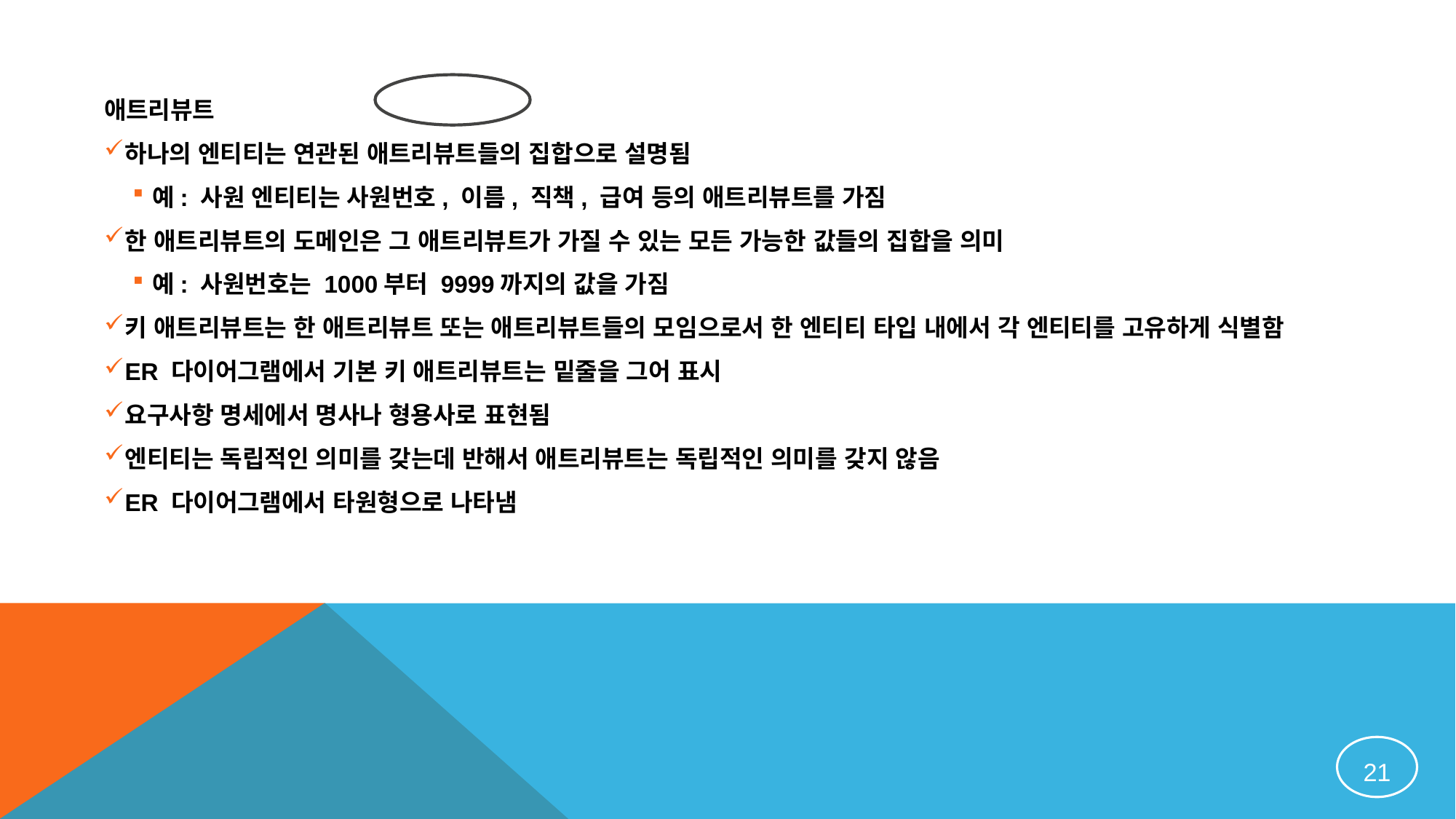

애트리뷰트
하나의 엔티티는 연관된 애트리뷰트들의 집합으로 설명됨
예: 사원 엔티티는 사원번호, 이름, 직책, 급여 등의 애트리뷰트를 가짐
한 애트리뷰트의 도메인은 그 애트리뷰트가 가질 수 있는 모든 가능한 값들의 집합을 의미
예: 사원번호는 1000부터 9999까지의 값을 가짐
키 애트리뷰트는 한 애트리뷰트 또는 애트리뷰트들의 모임으로서 한 엔티티 타입 내에서 각 엔티티를 고유하게 식별함
ER 다이어그램에서 기본 키 애트리뷰트는 밑줄을 그어 표시
요구사항 명세에서 명사나 형용사로 표현됨
엔티티는 독립적인 의미를 갖는데 반해서 애트리뷰트는 독립적인 의미를 갖지 않음
ER 다이어그램에서 타원형으로 나타냄

21